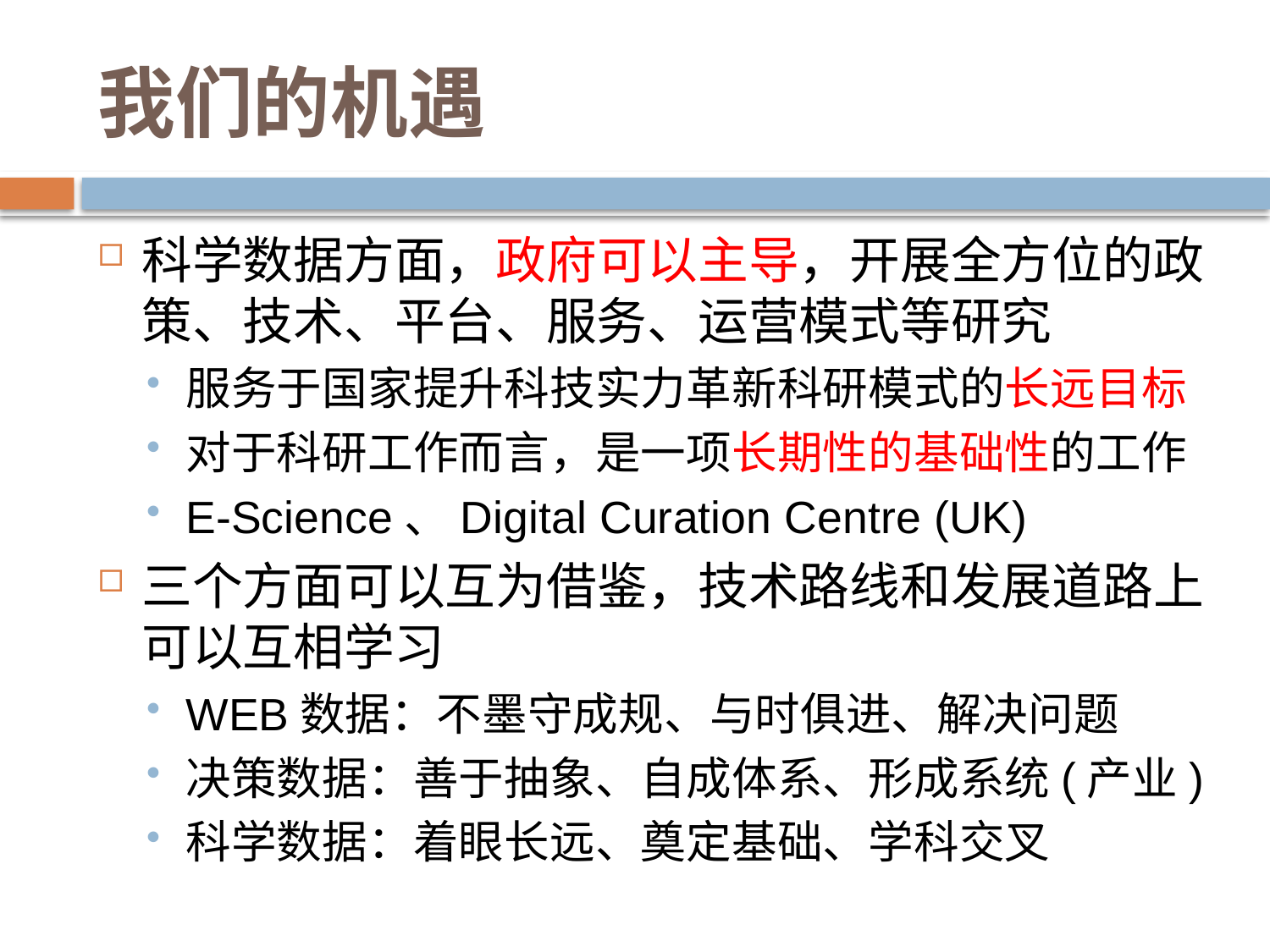

# 我们的机遇
科学数据方面，政府可以主导，开展全方位的政策、技术、平台、服务、运营模式等研究
服务于国家提升科技实力革新科研模式的长远目标
对于科研工作而言，是一项长期性的基础性的工作
E-Science、Digital Curation Centre (UK)
三个方面可以互为借鉴，技术路线和发展道路上可以互相学习
WEB数据：不墨守成规、与时俱进、解决问题
决策数据：善于抽象、自成体系、形成系统(产业)
科学数据：着眼长远、奠定基础、学科交叉